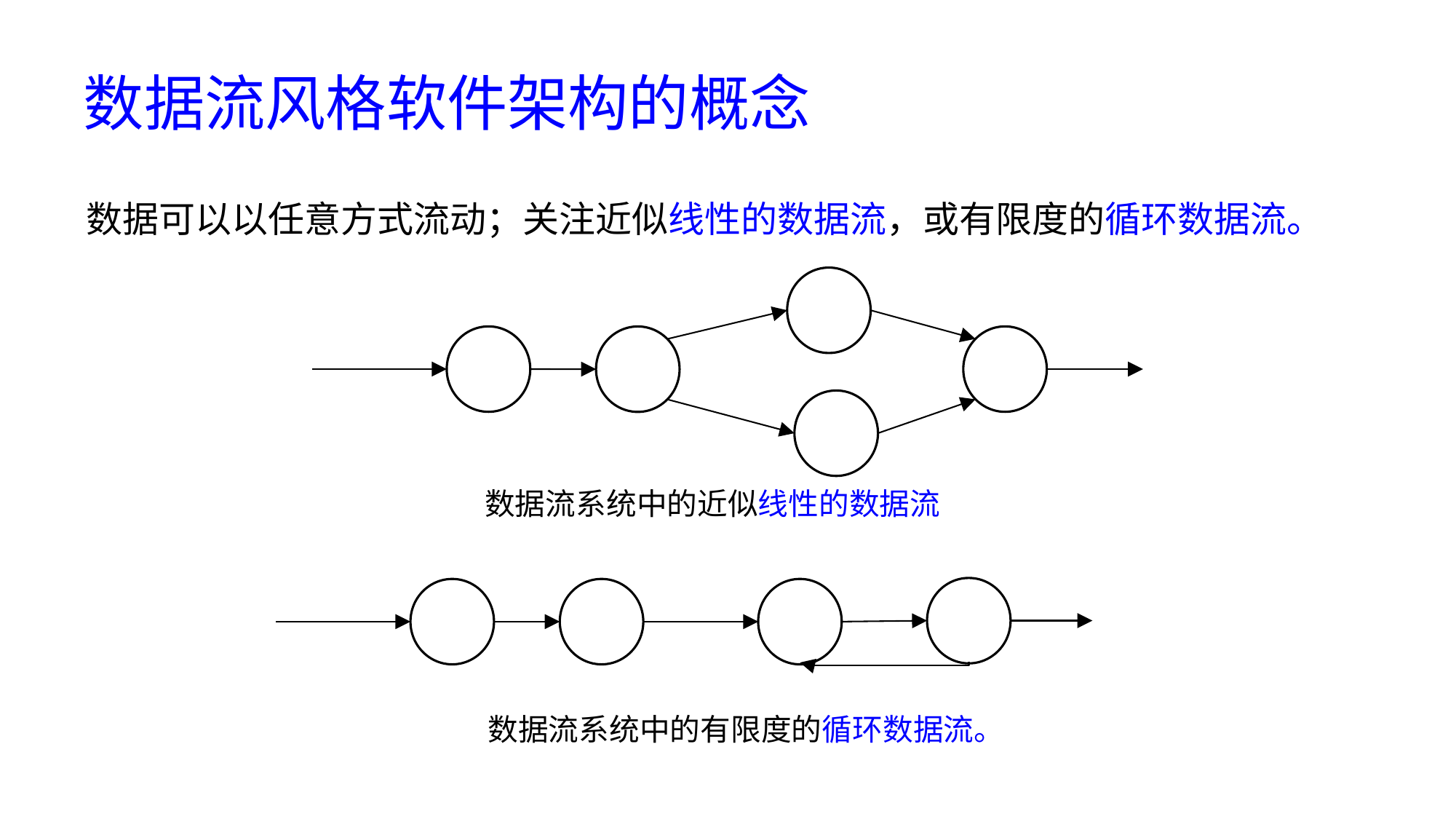

# 数据流风格软件架构的概念
数据可以以任意方式流动；关注近似线性的数据流，或有限度的循环数据流。

数据流系统中的近似线性的数据流

数据流系统中的有限度的循环数据流。
5